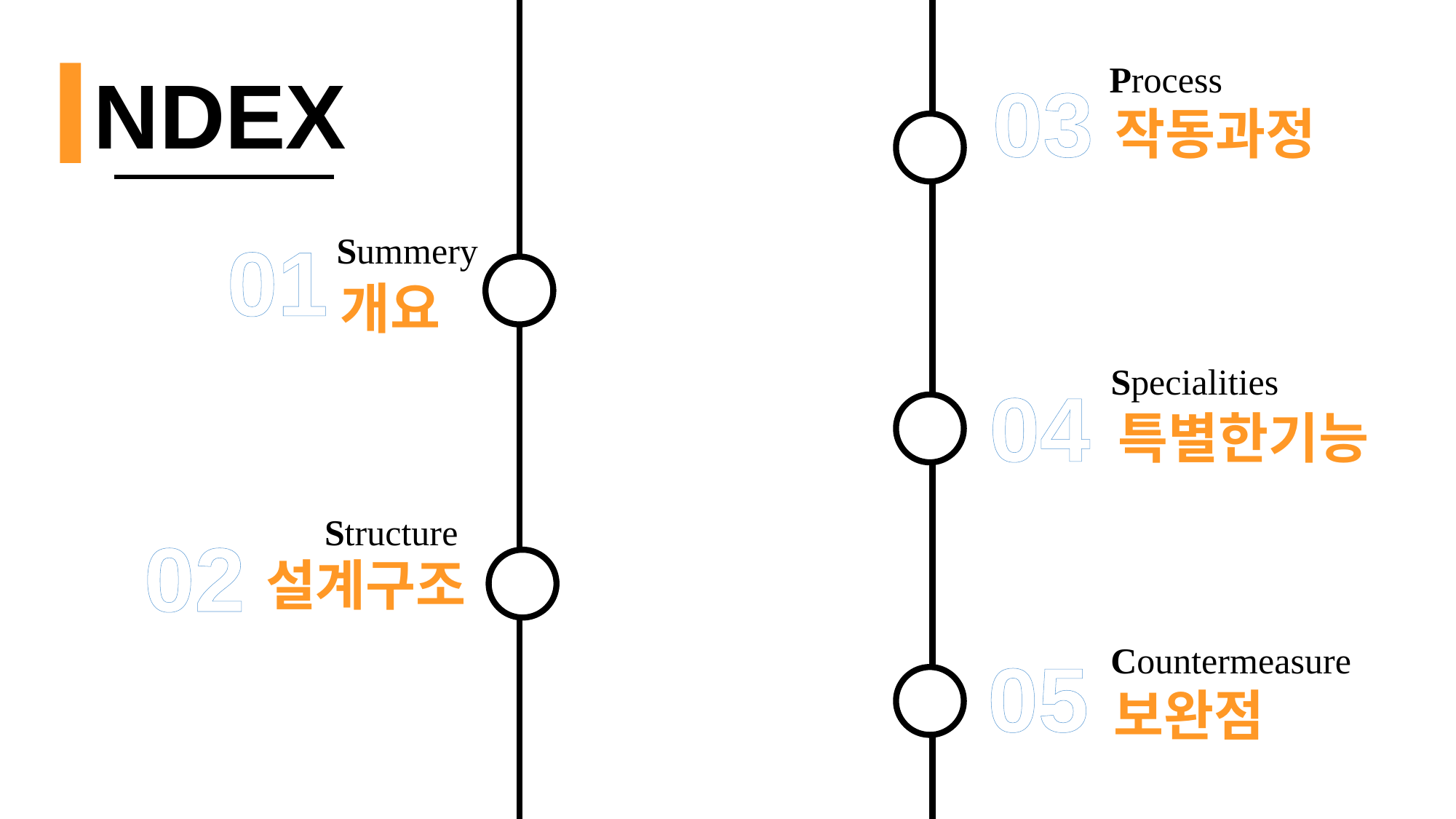

I
Process
작동과정
NDEX
03
₩
01
Summery
개요

Specialities
특별한기능
04

Structure
설계구조
02

Countermeasure
보완점
05